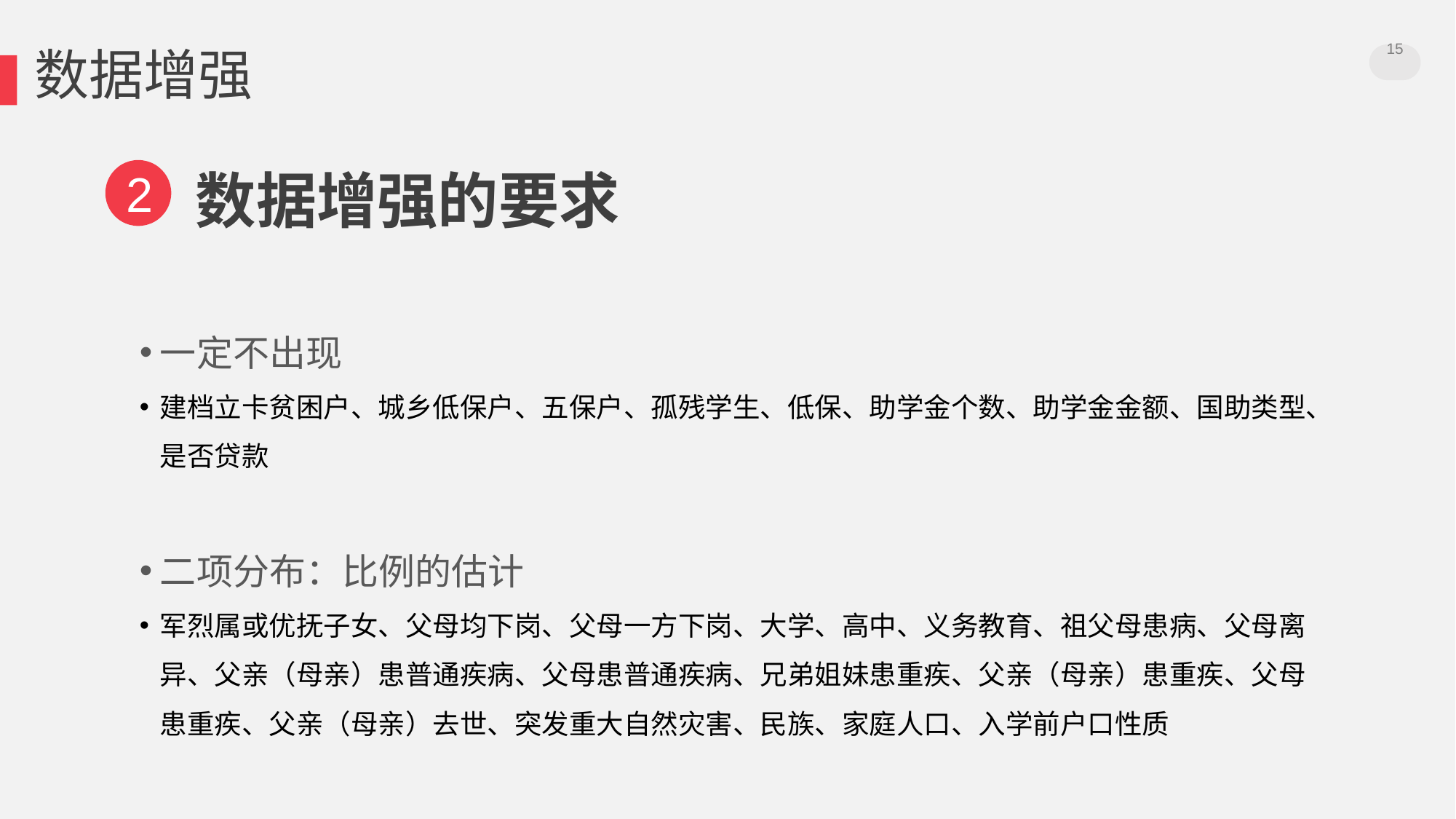

15
数据增强

2
数据增强的要求
一定不出现
建档立卡贫困户、城乡低保户、五保户、孤残学生、低保、助学金个数、助学金金额、国助类型、是否贷款

二项分布：比例的估计
军烈属或优抚子女、父母均下岗、父母一方下岗、大学、高中、义务教育、祖父母患病、父母离异、父亲（母亲）患普通疾病、父母患普通疾病、兄弟姐妹患重疾、父亲（母亲）患重疾、父母患重疾、父亲（母亲）去世、突发重大自然灾害、民族、家庭人口、入学前户口性质